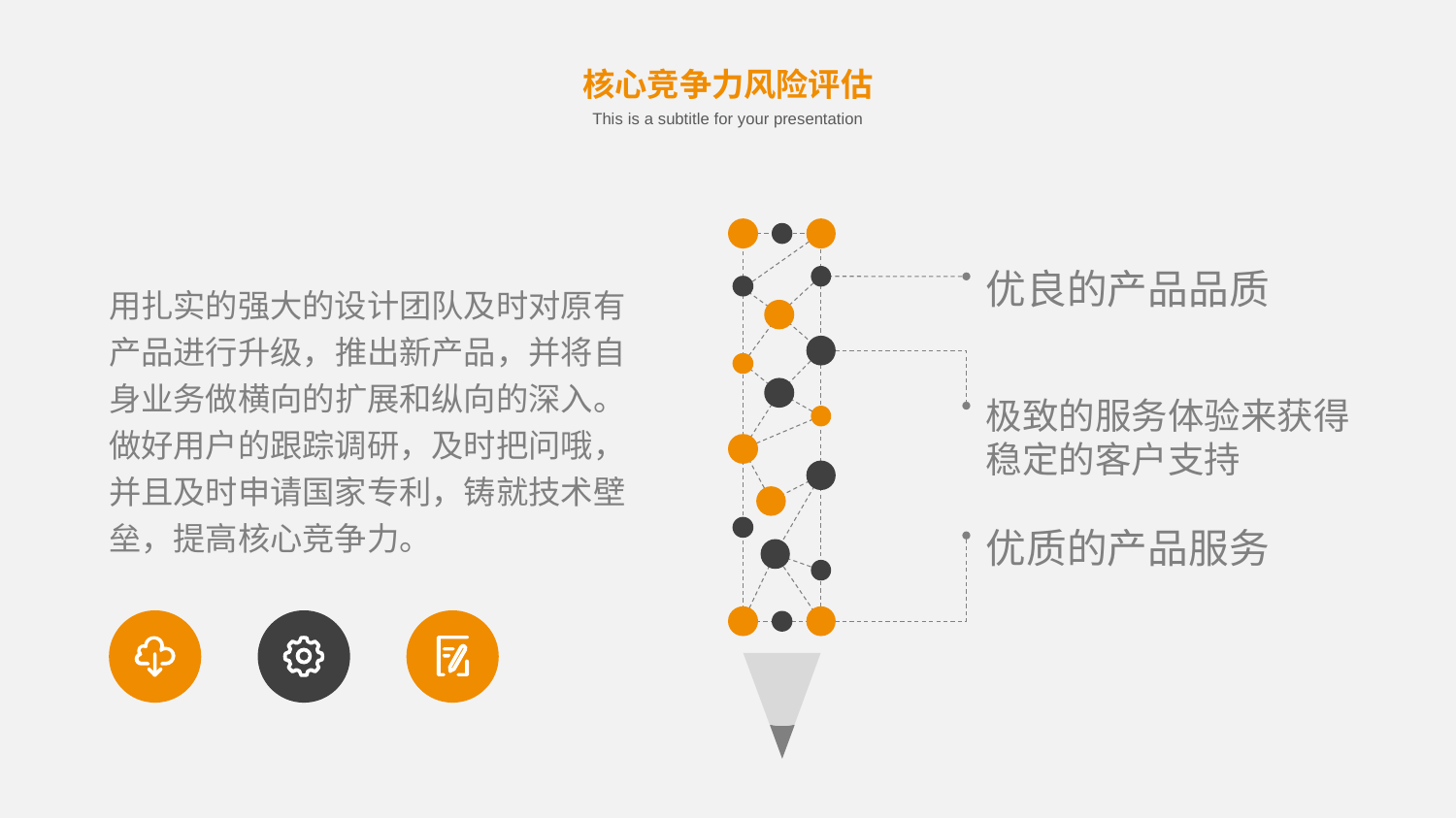

核心竞争力风险评估
This is a subtitle for your presentation

优良的产品品质

用扎实的强大的设计团队及时对原有产品进行升级，推出新产品，并将自身业务做横向的扩展和纵向的深入。做好用户的跟踪调研，及时把问哦，并且及时申请国家专利，铸就技术壁垒，提高核心竞争力。

极致的服务体验来获得稳定的客户支持
优质的产品服务